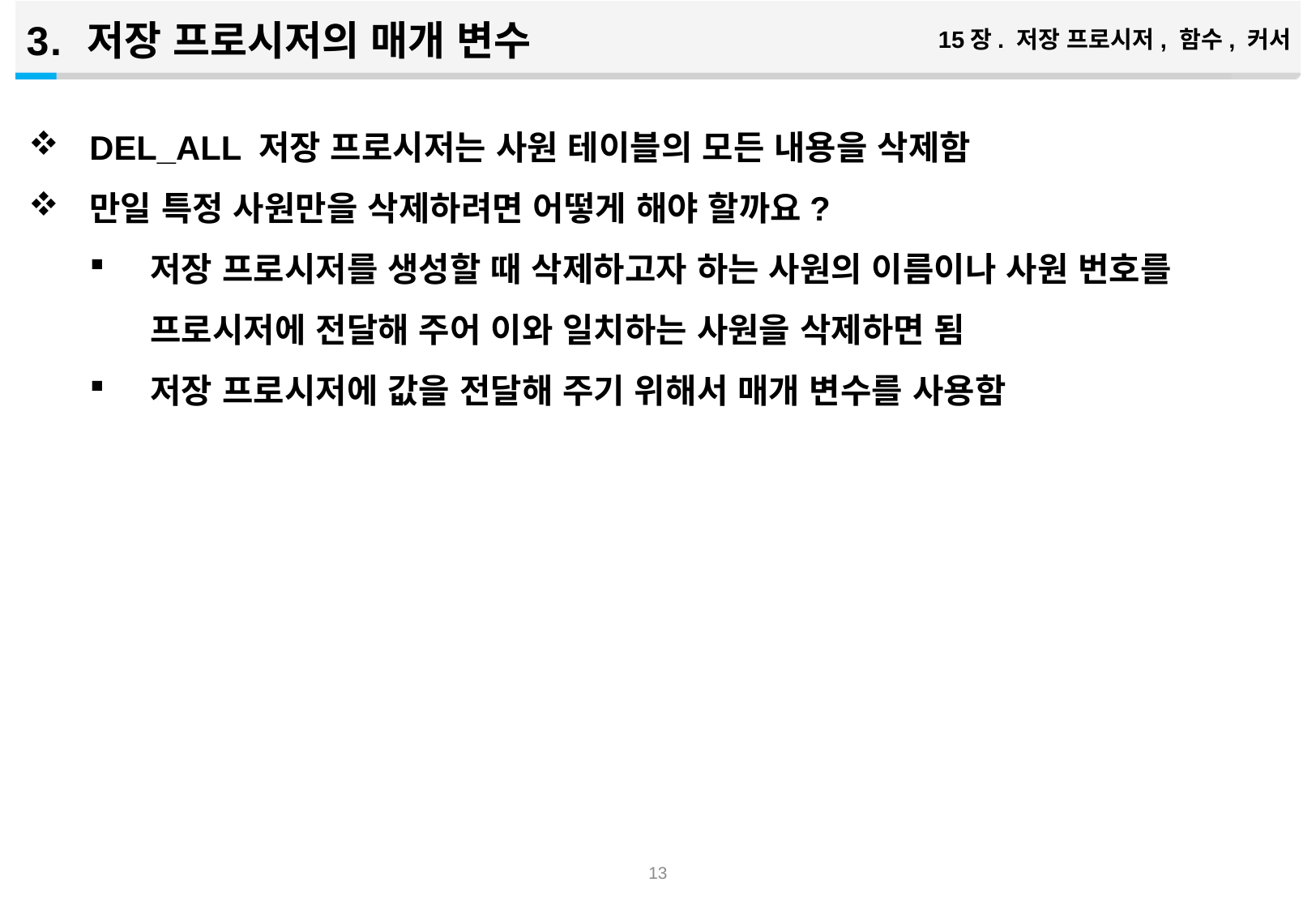

저장 프로시저의 매개 변수
15장. 저장 프로시저, 함수, 커서
DEL_ALL 저장 프로시저는 사원 테이블의 모든 내용을 삭제함
만일 특정 사원만을 삭제하려면 어떻게 해야 할까요?
저장 프로시저를 생성할 때 삭제하고자 하는 사원의 이름이나 사원 번호를     프로시저에 전달해 주어 이와 일치하는 사원을 삭제하면 됨
저장 프로시저에 값을 전달해 주기 위해서 매개 변수를 사용함

13